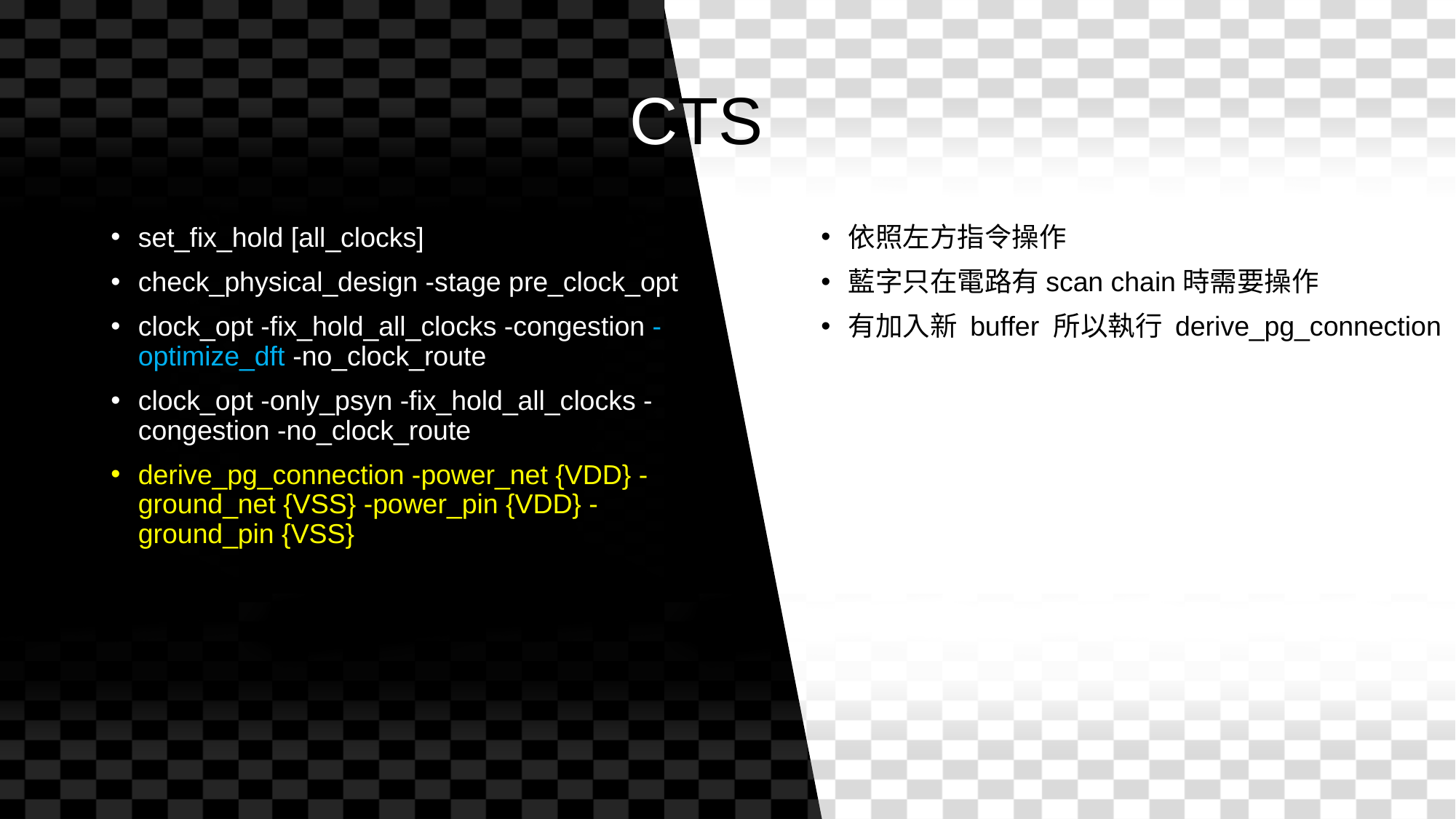

# CTS
set_fix_hold [all_clocks]
check_physical_design -stage pre_clock_opt
clock_opt -fix_hold_all_clocks -congestion -optimize_dft -no_clock_route
clock_opt -only_psyn -fix_hold_all_clocks -congestion -no_clock_route
derive_pg_connection -power_net {VDD} -ground_net {VSS} -power_pin {VDD} -ground_pin {VSS}
依照左方指令操作
藍字只在電路有scan chain時需要操作
有加入新 buffer 所以執行 derive_pg_connection